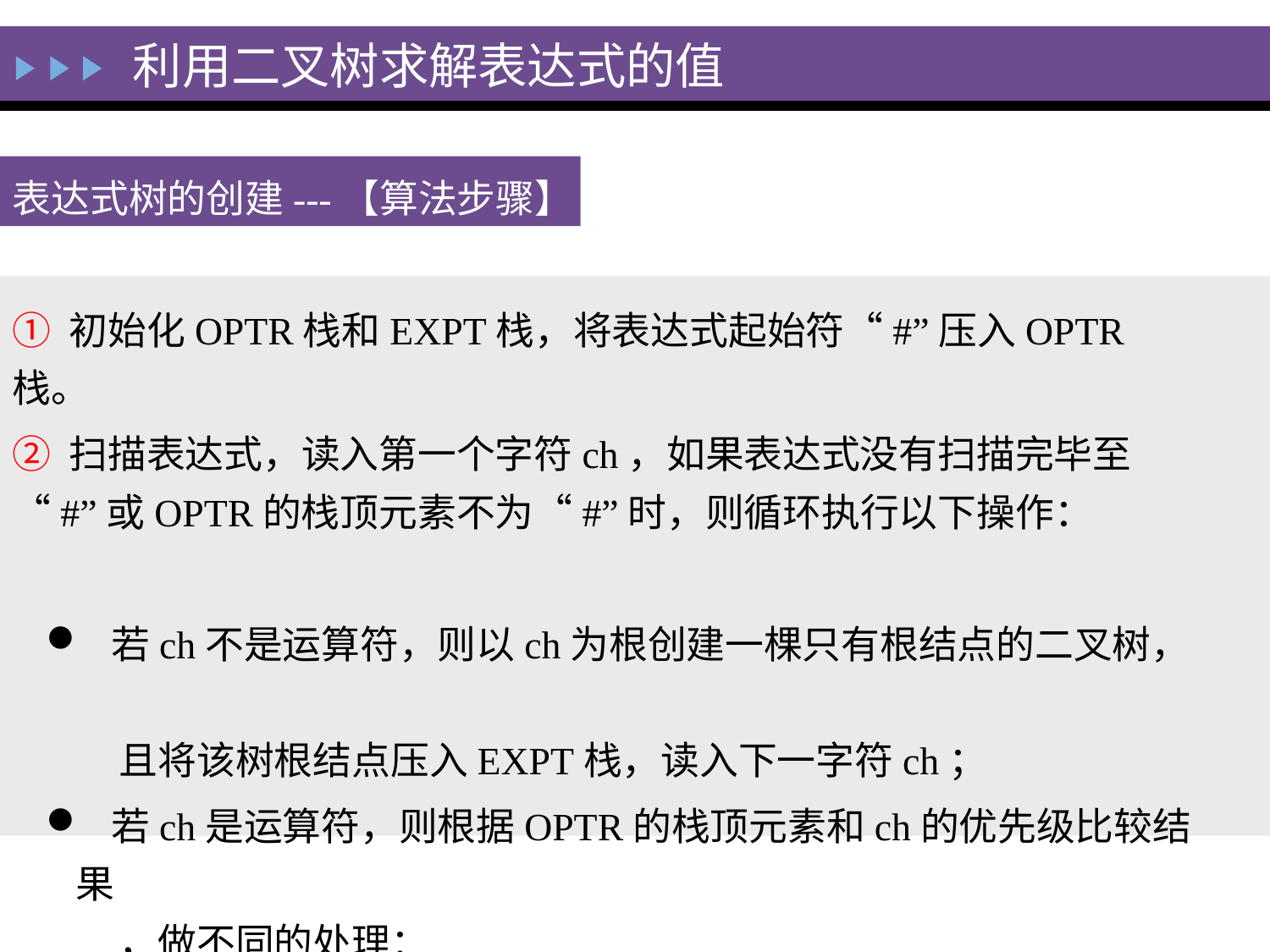

利用二叉树求解表达式的值

表达式树的创建---【算法步骤】

① 初始化OPTR栈和EXPT栈，将表达式起始符“#”压入OPTR栈。
② 扫描表达式，读入第一个字符ch，如果表达式没有扫描完毕至“#”或OPTR的栈顶元素不为“#”时，则循环执行以下操作：

  若ch不是运算符，则以ch为根创建一棵只有根结点的二叉树，
     且将该树根结点压入EXPT栈，读入下一字符ch；
  若ch是运算符，则根据OPTR的栈顶元素和ch的优先级比较结果
     ，做不同的处理：